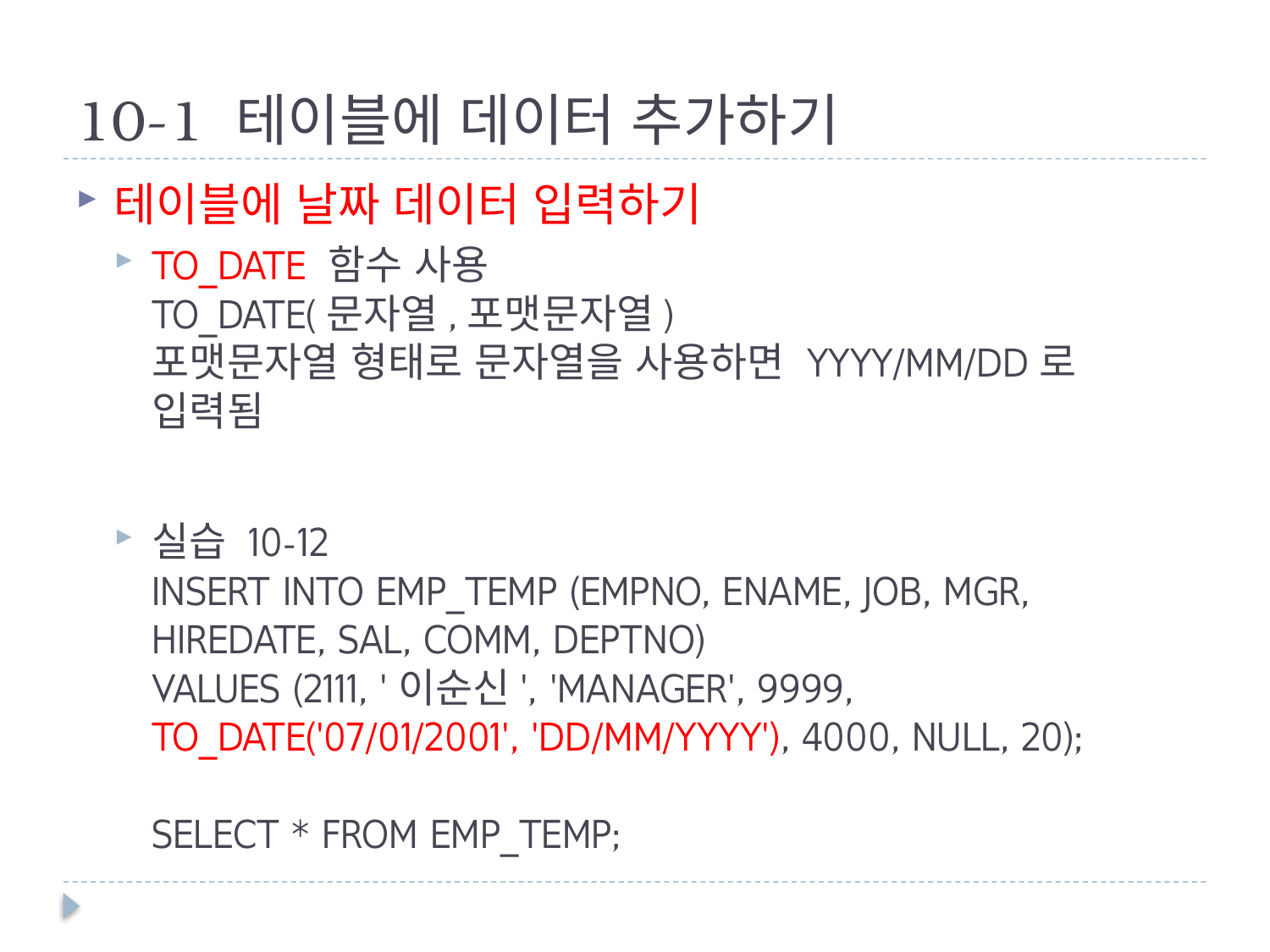

# 10-1 테이블에 데이터 추가하기
테이블에 날짜 데이터 입력하기
TO_DATE 함수 사용
TO_DATE(문자열,포맷문자열)
포맷문자열 형태로 문자열을 사용하면 YYYY/MM/DD로
입력됨

실습 10-12
INSERT INTO EMP_TEMP (EMPNO, ENAME, JOB, MGR, HIREDATE, SAL, COMM, DEPTNO)
VALUES (2111, '이순신', 'MANAGER', 9999,         TO_DATE('07/01/2001', 'DD/MM/YYYY'), 4000, NULL, 20);
SELECT * FROM EMP_TEMP;